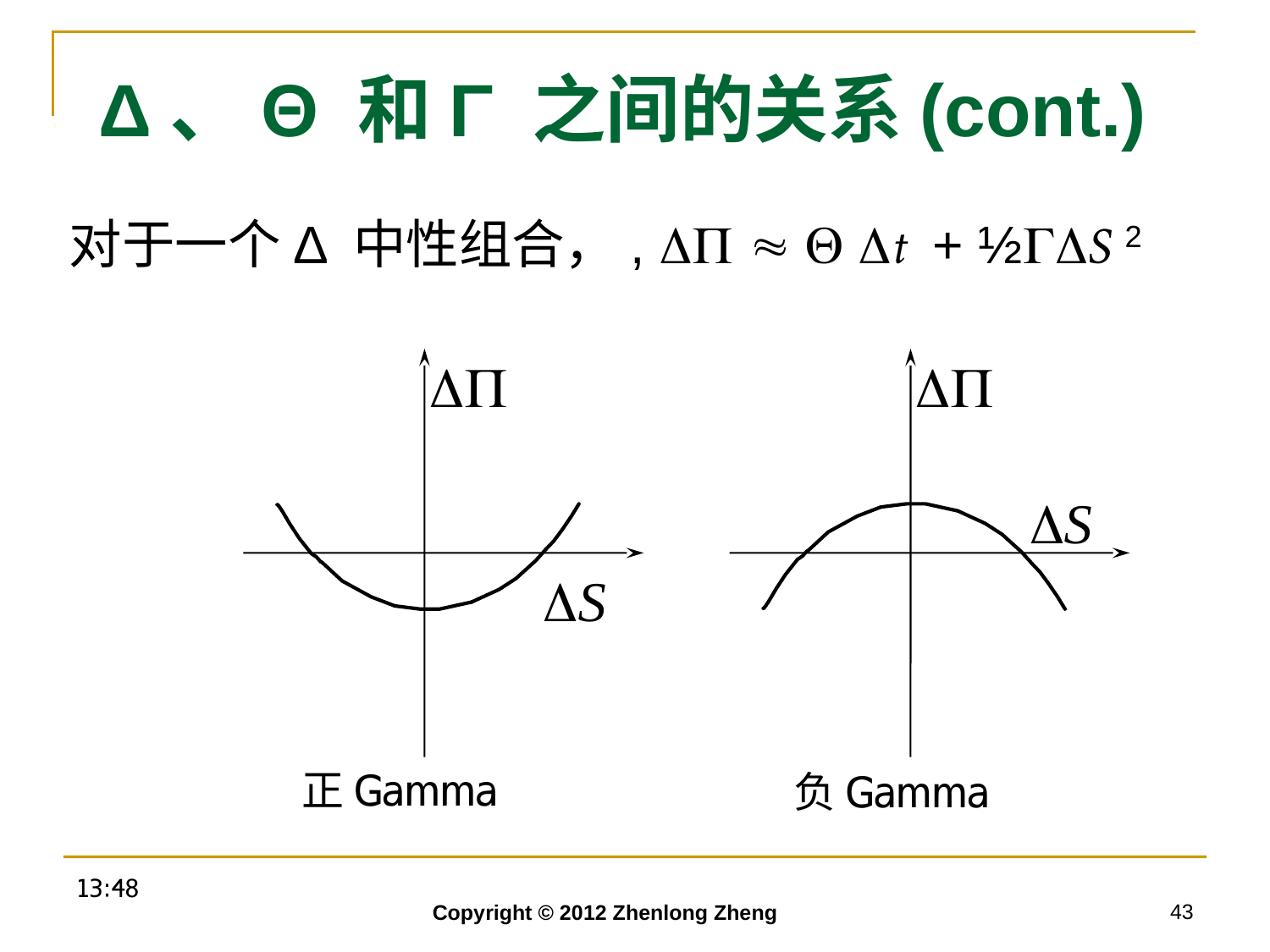

# Δ、Θ 和Γ 之间的关系(cont.)
对于一个Δ 中性组合，, ΔΠ ≈ Θ Δt  + ½ΓΔS 2
ΔΠ
ΔΠ

ΔS

ΔS
正Gamma
负Gamma
13:48
43
Copyright © 2012 Zhenlong Zheng